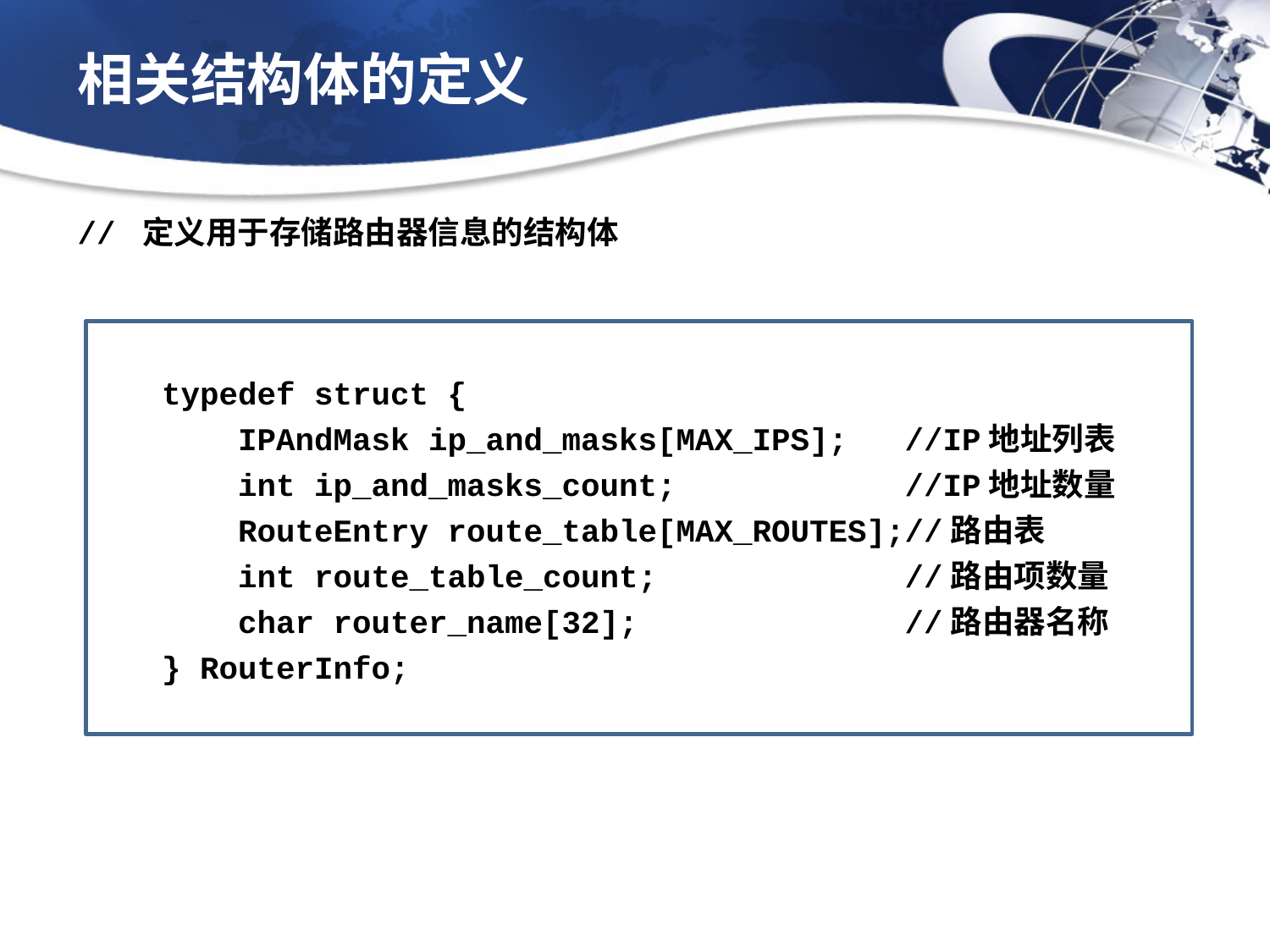

# 相关结构体的定义
// 定义用于存储路由器信息的结构体

typedef struct {
    IPAndMask ip_and_masks[MAX_IPS];   //IP地址列表
    int ip_and_masks_count;            //IP地址数量
    RouteEntry route_table[MAX_ROUTES];//路由表
    int route_table_count;             //路由项数量
    char router_name[32];              //路由器名称
} RouterInfo;